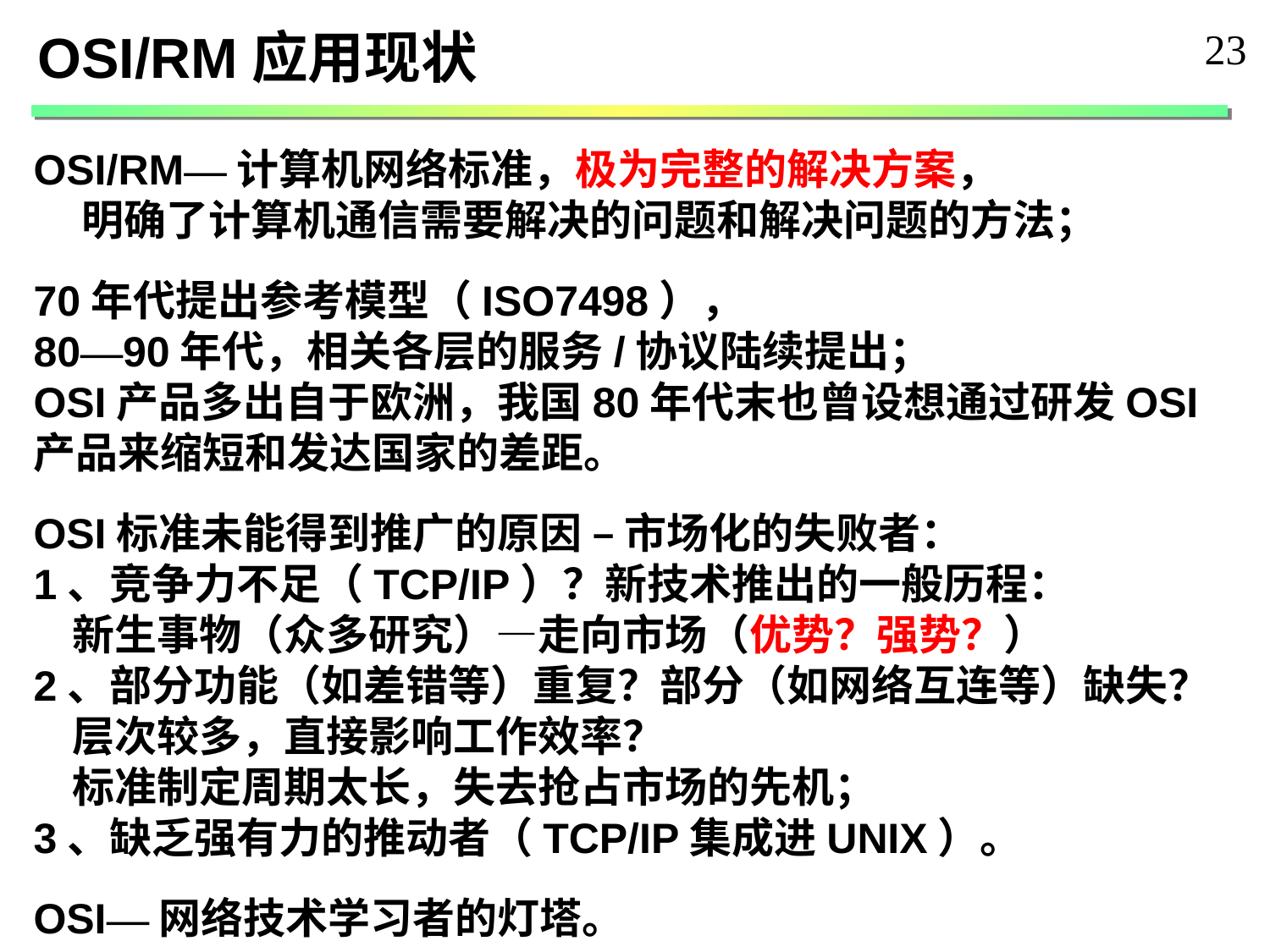

OSI/RM应用现状
23

OSI/RM—计算机网络标准，极为完整的解决方案，
    明确了计算机通信需要解决的问题和解决问题的方法；

70年代提出参考模型（ISO7498），
80—90年代，相关各层的服务/协议陆续提出；
OSI产品多出自于欧洲，我国80年代末也曾设想通过研发OSI产品来缩短和发达国家的差距。

OSI标准未能得到推广的原因 – 市场化的失败者：
1、竞争力不足（TCP/IP）？新技术推出的一般历程：
   新生事物（众多研究）—走向市场（优势？强势？）
2、部分功能（如差错等）重复？部分（如网络互连等）缺失？
   层次较多，直接影响工作效率？
   标准制定周期太长，失去抢占市场的先机；
3、缺乏强有力的推动者（TCP/IP集成进UNIX）。

OSI—网络技术学习者的灯塔。